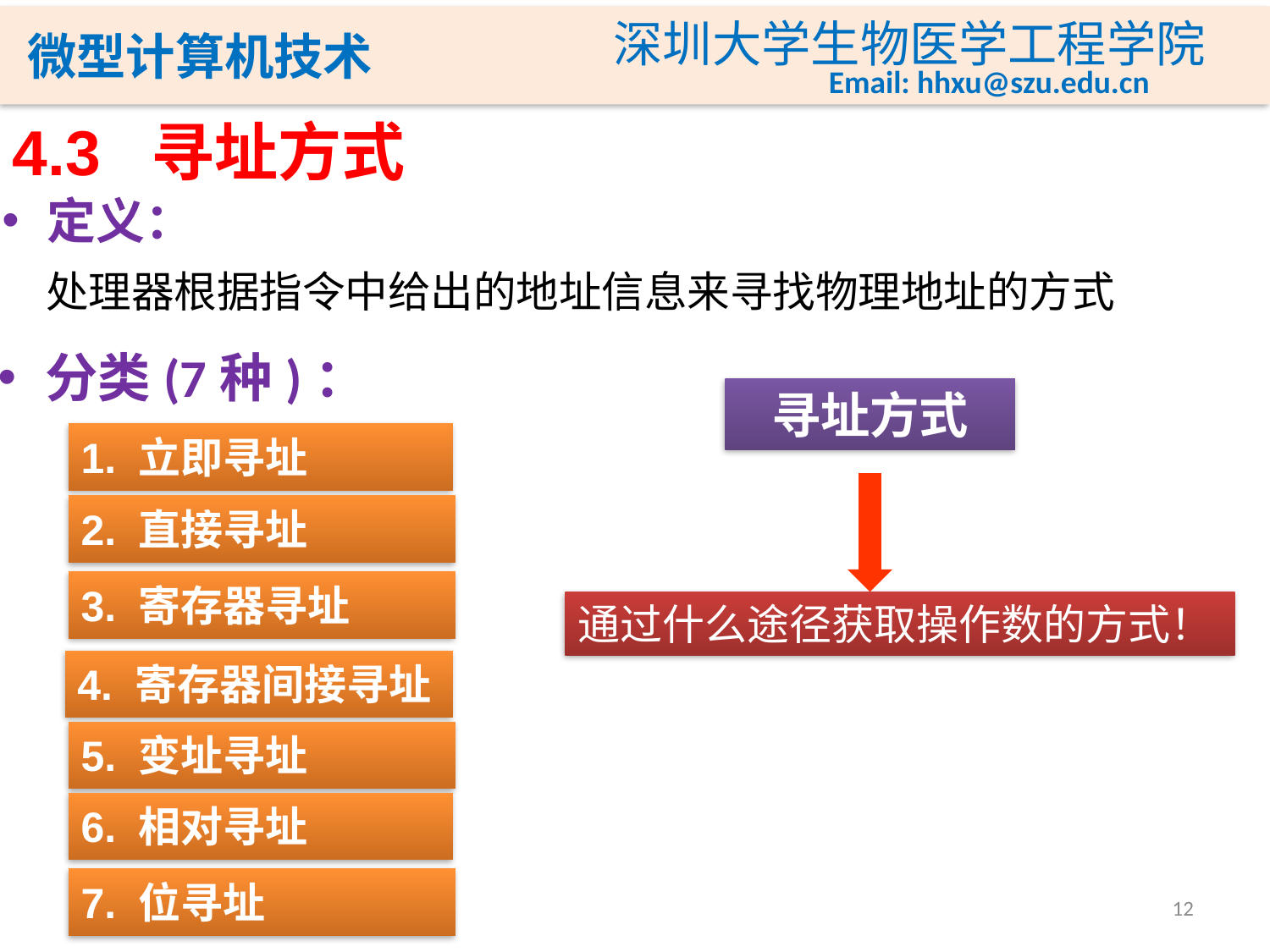

# 4.3  寻址方式
定义：
   处理器根据指令中给出的地址信息来寻找物理地址的方式
分类(7种)：
寻址方式
1. 立即寻址

2. 直接寻址
3. 寄存器寻址
通过什么途径获取操作数的方式！
4. 寄存器间接寻址
5. 变址寻址
6. 相对寻址
7. 位寻址
12